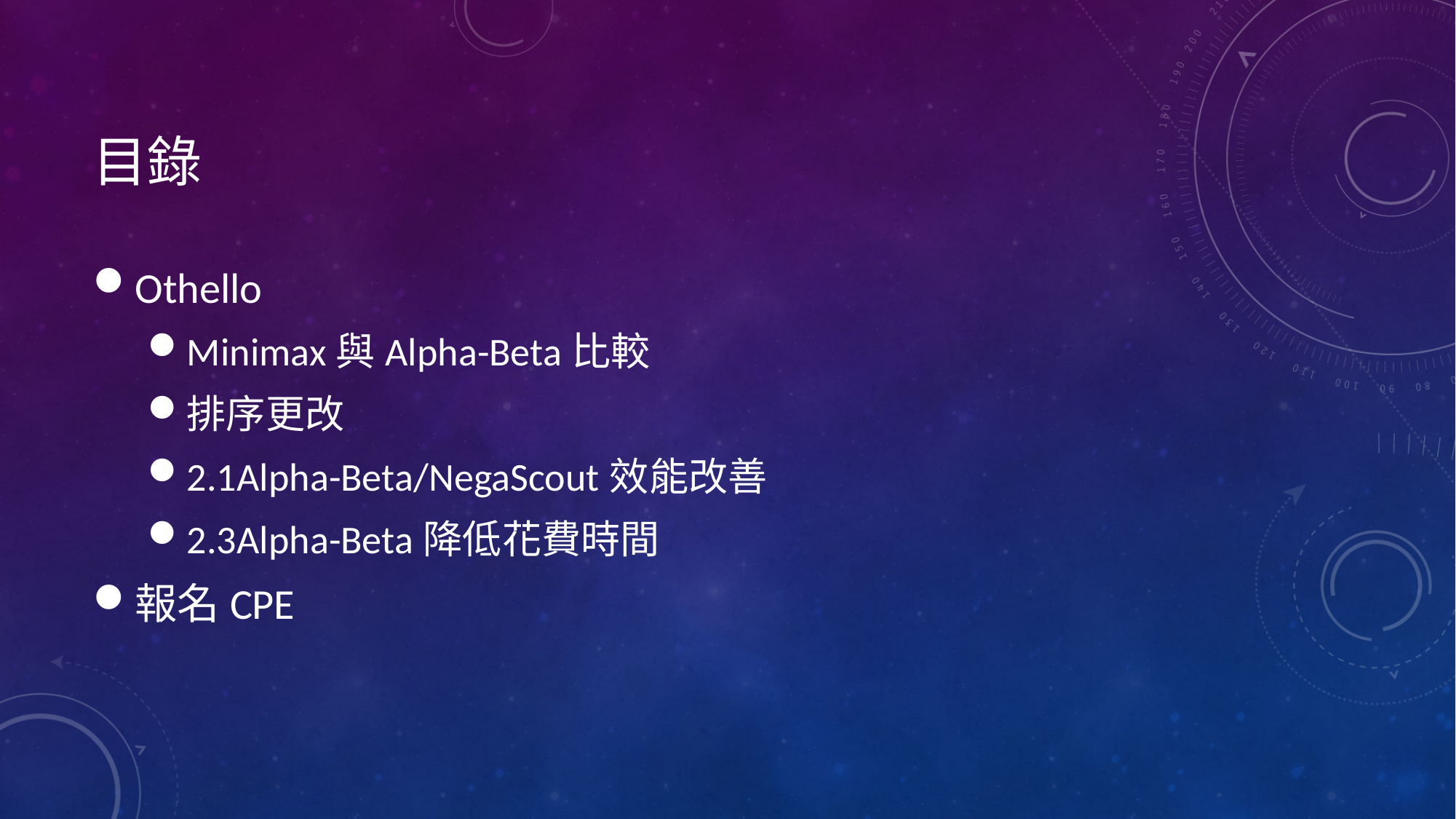

# 目錄
Othello
Minimax與Alpha-Beta比較
排序更改
2.1Alpha-Beta/NegaScout效能改善
2.3Alpha-Beta降低花費時間
報名CPE